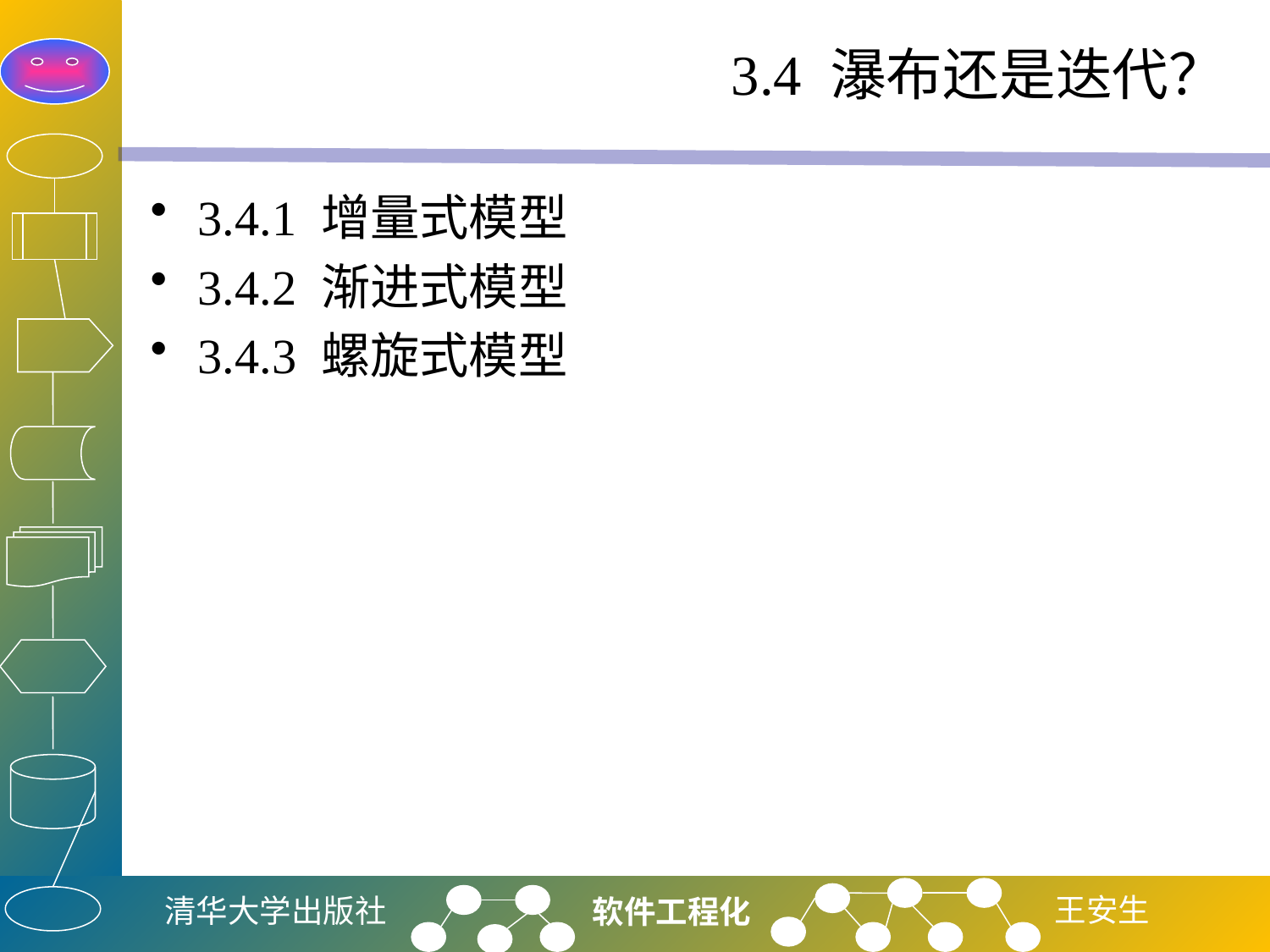

# 3.4 瀑布还是迭代？
3.4.1 增量式模型
3.4.2 渐进式模型
3.4.3 螺旋式模型